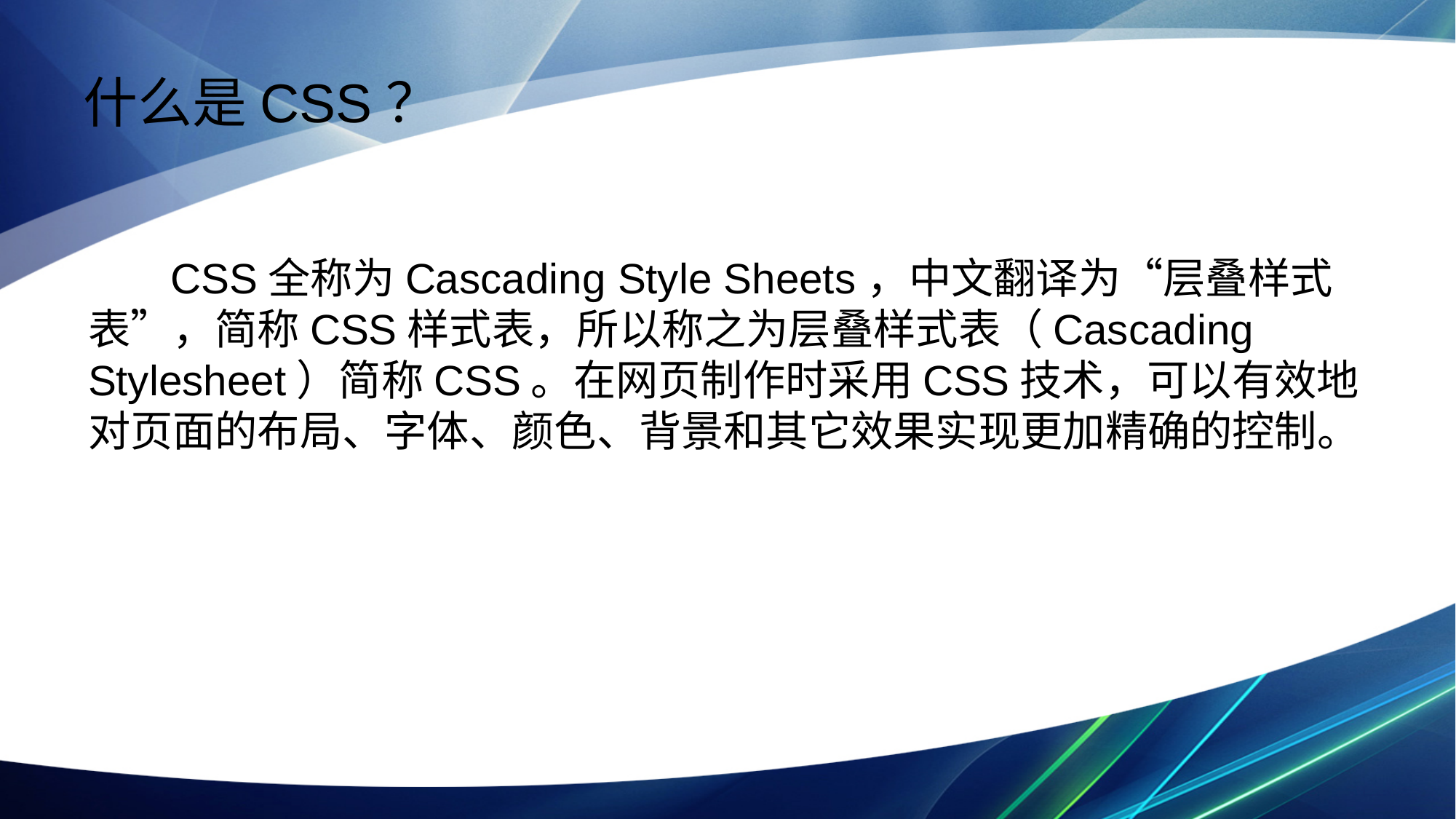

# 什么是CSS？

       CSS全称为Cascading Style Sheets，中文翻译为“层叠样式表”，简称CSS样式表，所以称之为层叠样式表（Cascading Stylesheet）简称CSS。在网页制作时采用CSS技术，可以有效地对页面的布局、字体、颜色、背景和其它效果实现更加精确的控制。